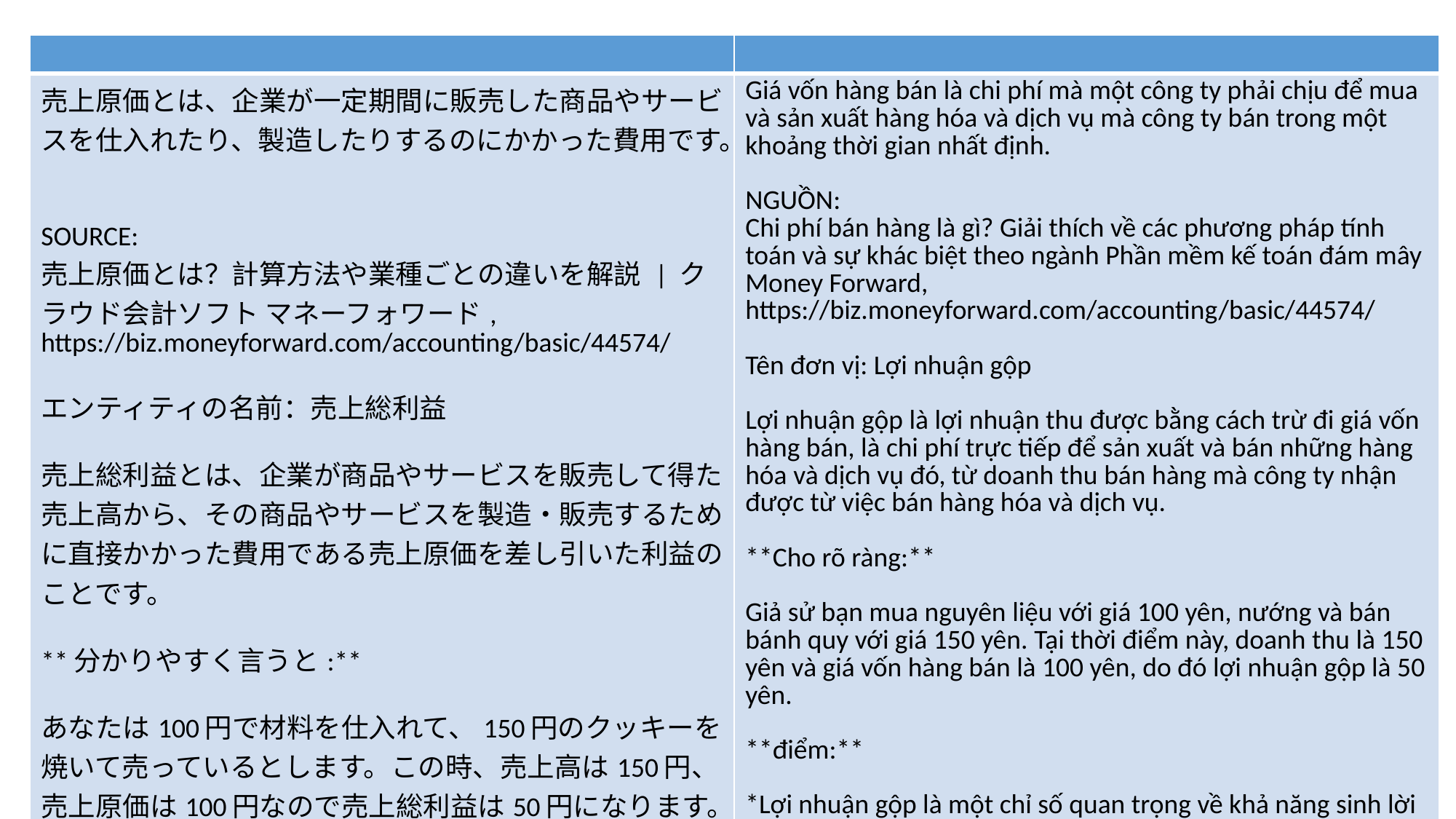

|  |  |
| --- | --- |
| 売上原価とは、企業が一定期間に販売した商品やサービスを仕入れたり、製造したりするのにかかった費用です。 SOURCE: 売上原価とは？計算方法や業種ごとの違いを解説 | クラウド会計ソフト マネーフォワード, https://biz.moneyforward.com/accounting/basic/44574/ エンティティの名前：売上総利益 売上総利益とは、企業が商品やサービスを販売して得た売上高から、その商品やサービスを製造・販売するために直接かかった費用である売上原価を差し引いた利益のことです。 \*\*分かりやすく言うと:\*\* あなたは100円で材料を仕入れて、150円のクッキーを焼いて売っているとします。この時、売上高は150円、売上原価は100円なので売上総利益は50円になります。 \*\*ポイント:\*\* \* 売上総利益は、企業の本業の収益力を示す重要な指標です。 \* 売上総利益率（売上総利益 ÷ 売上高 × 100）を見ることで、商品やサービスの価格設定の妥当性や、コスト管理の効率性を分析することができます。 SOURCE: 売上総利益（粗利益）とは？計算方法や他の利益との違い | クラウド会計ソフト マネーフォワード, https://biz.moneyforward.com/accounting/basic/38796/ | Giá vốn hàng bán là chi phí mà một công ty phải chịu để mua và sản xuất hàng hóa và dịch vụ mà công ty bán trong một khoảng thời gian nhất định. NGUỒN: Chi phí bán hàng là gì? Giải thích về các phương pháp tính toán và sự khác biệt theo ngành Phần mềm kế toán đám mây Money Forward, https://biz.moneyforward.com/accounting/basic/44574/ Tên đơn vị: Lợi nhuận gộp Lợi nhuận gộp là lợi nhuận thu được bằng cách trừ đi giá vốn hàng bán, là chi phí trực tiếp để sản xuất và bán những hàng hóa và dịch vụ đó, từ doanh thu bán hàng mà công ty nhận được từ việc bán hàng hóa và dịch vụ. \*\*Cho rõ ràng:\*\* Giả sử bạn mua nguyên liệu với giá 100 yên, nướng và bán bánh quy với giá 150 yên. Tại thời điểm này, doanh thu là 150 yên và giá vốn hàng bán là 100 yên, do đó lợi nhuận gộp là 50 yên. \*\*điểm:\*\* \*Lợi nhuận gộp là một chỉ số quan trọng về khả năng sinh lời của hoạt động kinh doanh cốt lõi của công ty. \* Nhìn vào tỷ suất lợi nhuận gộp (lợi nhuận gộp `doanh thu x 100), có thể phân tích được sự phù hợp của việc định giá sản phẩm, dịch vụ và hiệu quả quản lý chi phí. NGUỒN: Lợi nhuận gộp (lợi nhuận gộp) là gì? Phương pháp tính toán và chênh lệch so với lợi nhuận khác Phần mềm kế toán đám mây Money Forward, https://biz.moneyforward.com/accounting/basic/38796/ |